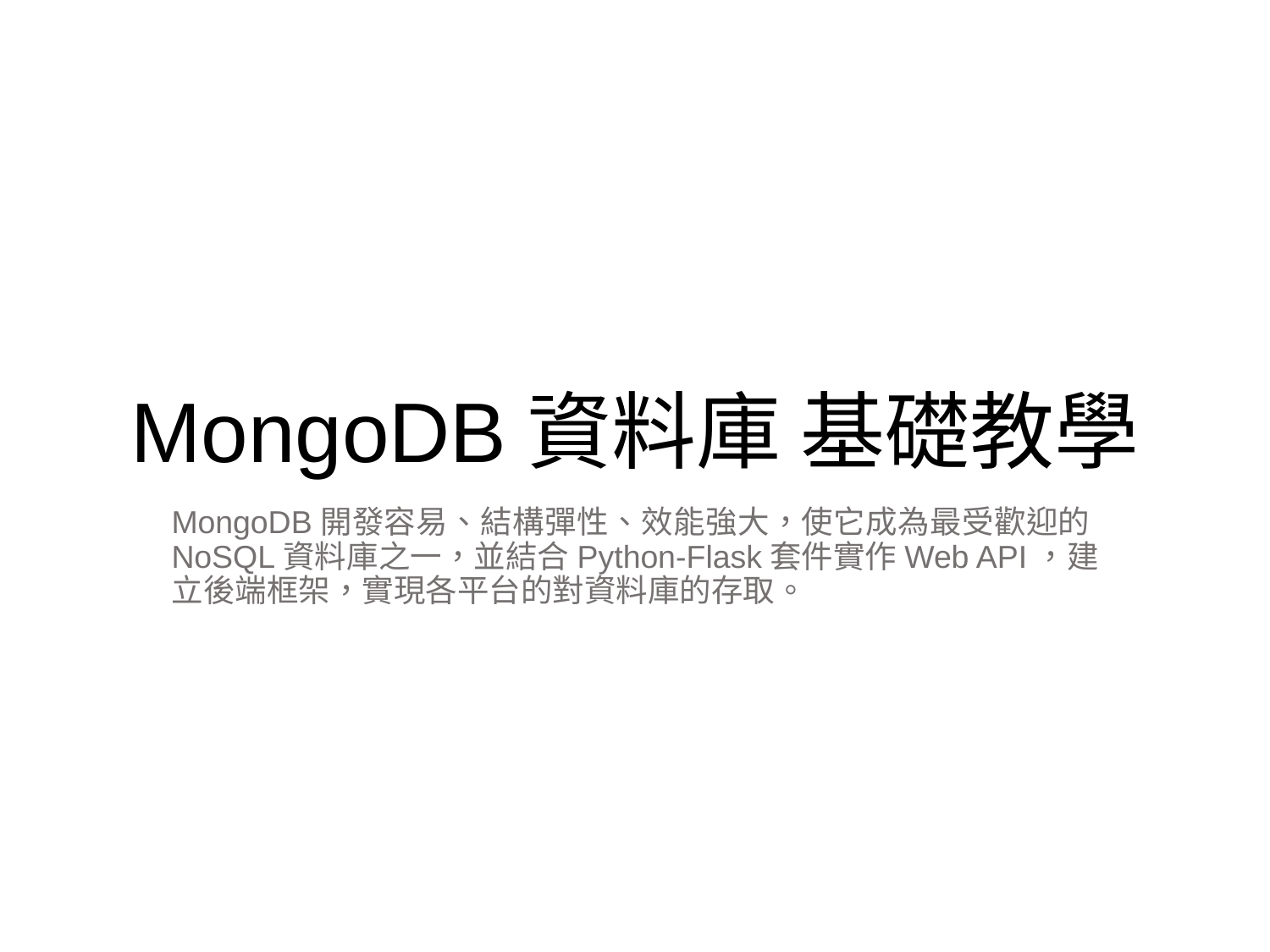

# MongoDB資料庫 基礎教學
MongoDB開發容易、結構彈性、效能強大，使它成為最受歡迎的NoSQL資料庫之一，並結合Python-Flask套件實作Web API，建立後端框架，實現各平台的對資料庫的存取。